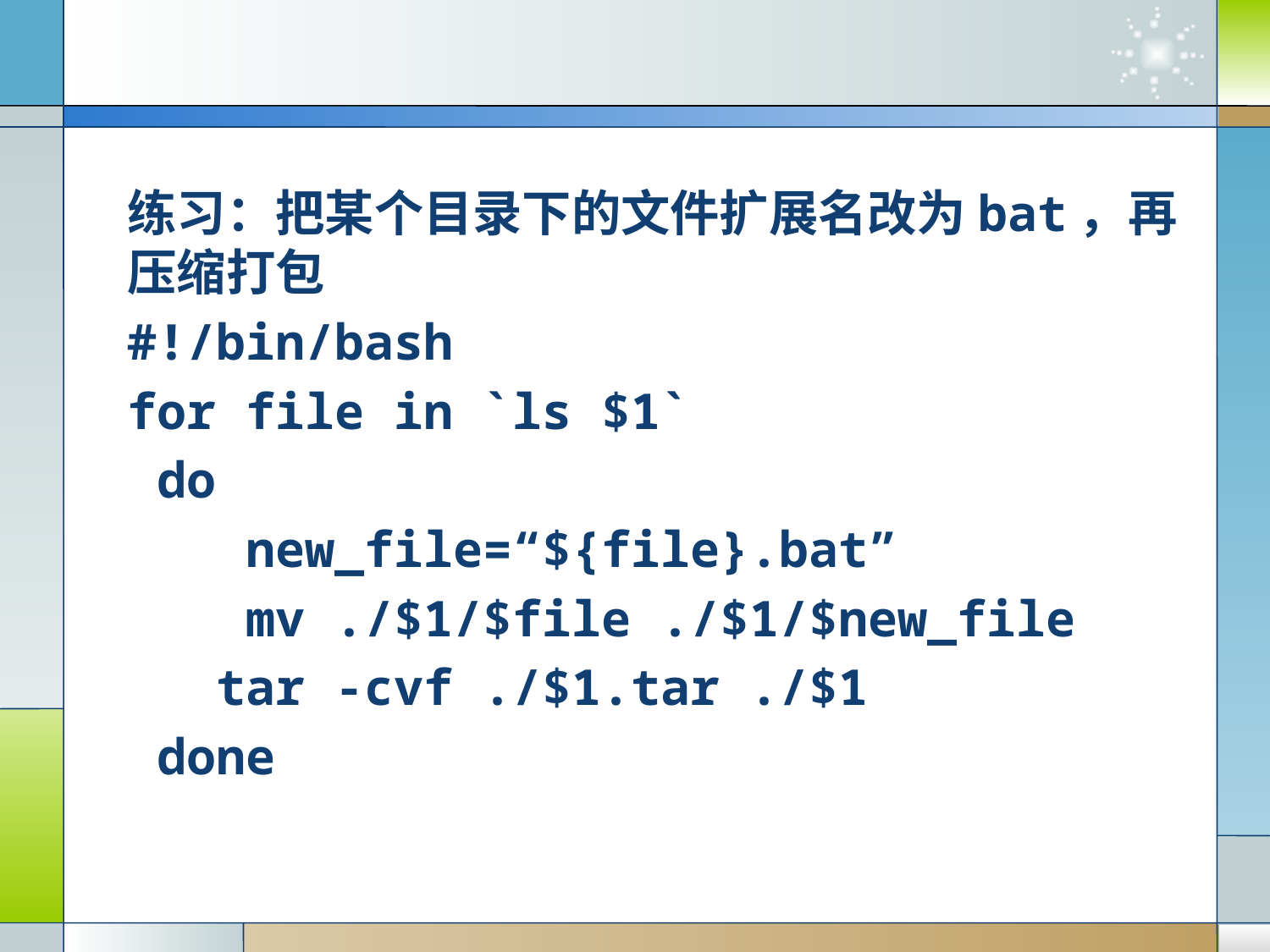

#
练习：把某个目录下的文件扩展名改为bat，再压缩打包
#!/bin/bash
for file in `ls $1`
 do
    new_file=“${file}.bat”
    mv ./$1/$file ./$1/$new_file
   tar -cvf ./$1.tar ./$1
 done